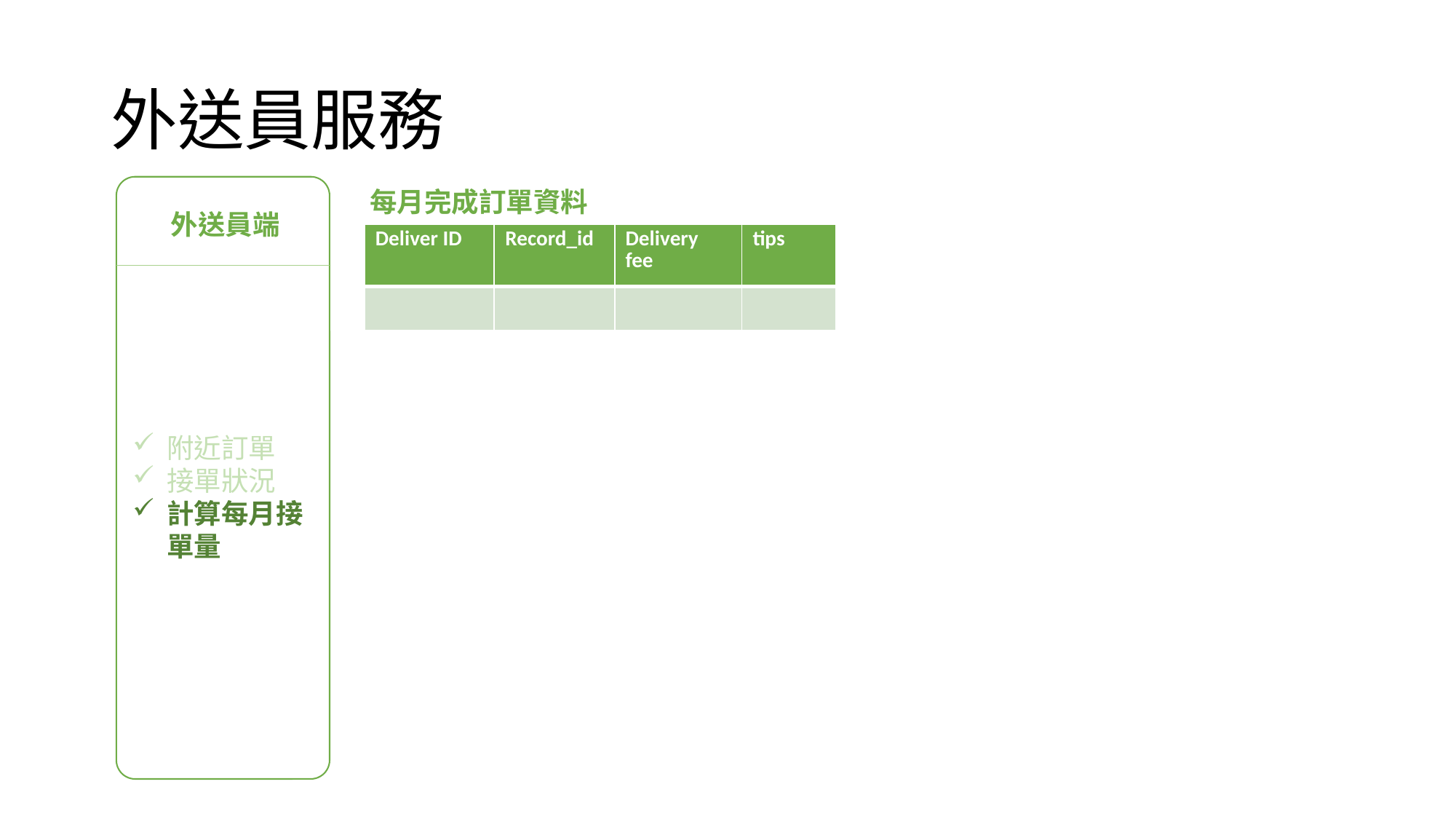

# 外送員服務
附近訂單
接單狀況
計算每月接單量
外送員端
每月完成訂單資料
| Deliver ID | Record\_id | Delivery fee | tips |
| --- | --- | --- | --- |
|  |  |  |  |